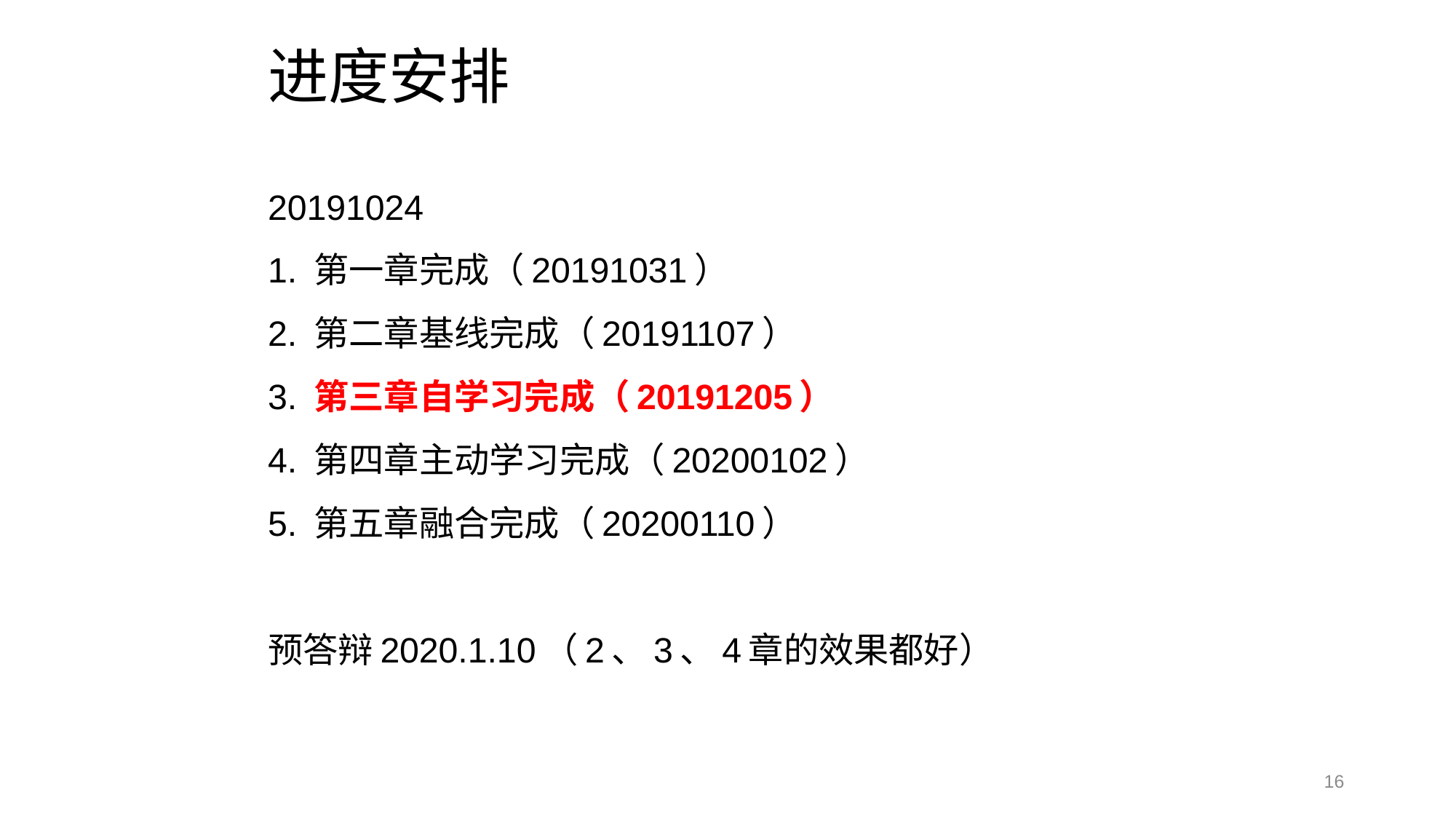

# 进度安排
20191024
1. 第一章完成（20191031）
2. 第二章基线完成（20191107）
3. 第三章自学习完成（20191205）
4. 第四章主动学习完成（20200102）
5. 第五章融合完成（20200110）
预答辩2020.1.10（2、3、4章的效果都好）
16